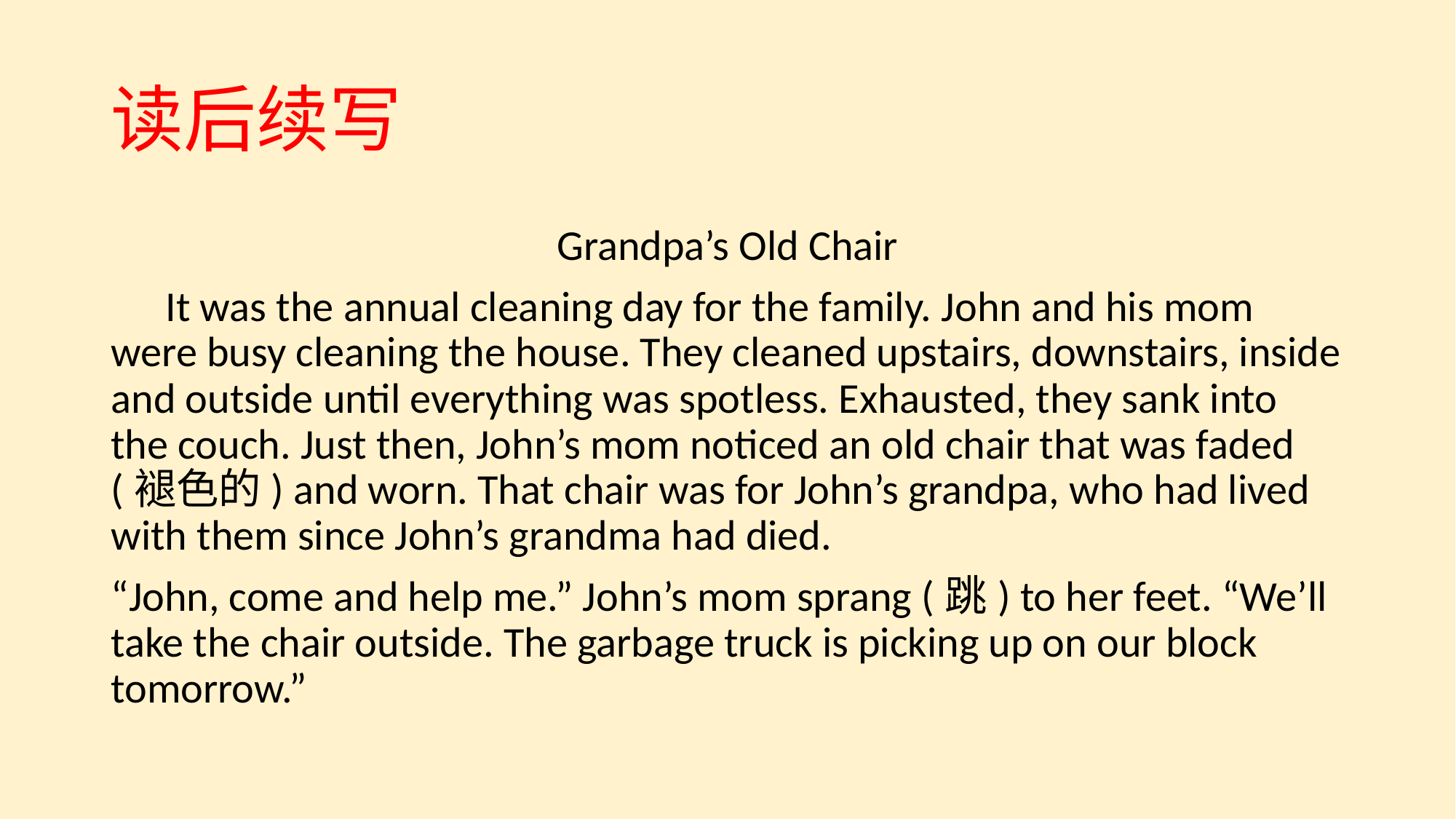

# 读后续写
Grandpa’s Old Chair
It was the annual cleaning day for the family. John and his mom were busy cleaning the house. They cleaned upstairs, downstairs, inside and outside until everything was spotless. Exhausted, they sank into the couch. Just then, John’s mom noticed an old chair that was faded (褪色的) and worn. That chair was for John’s grandpa, who had lived with them since John’s grandma had died.
“John, come and help me.” John’s mom sprang (跳) to her feet. “We’ll take the chair outside. The garbage truck is picking up on our block tomorrow.”